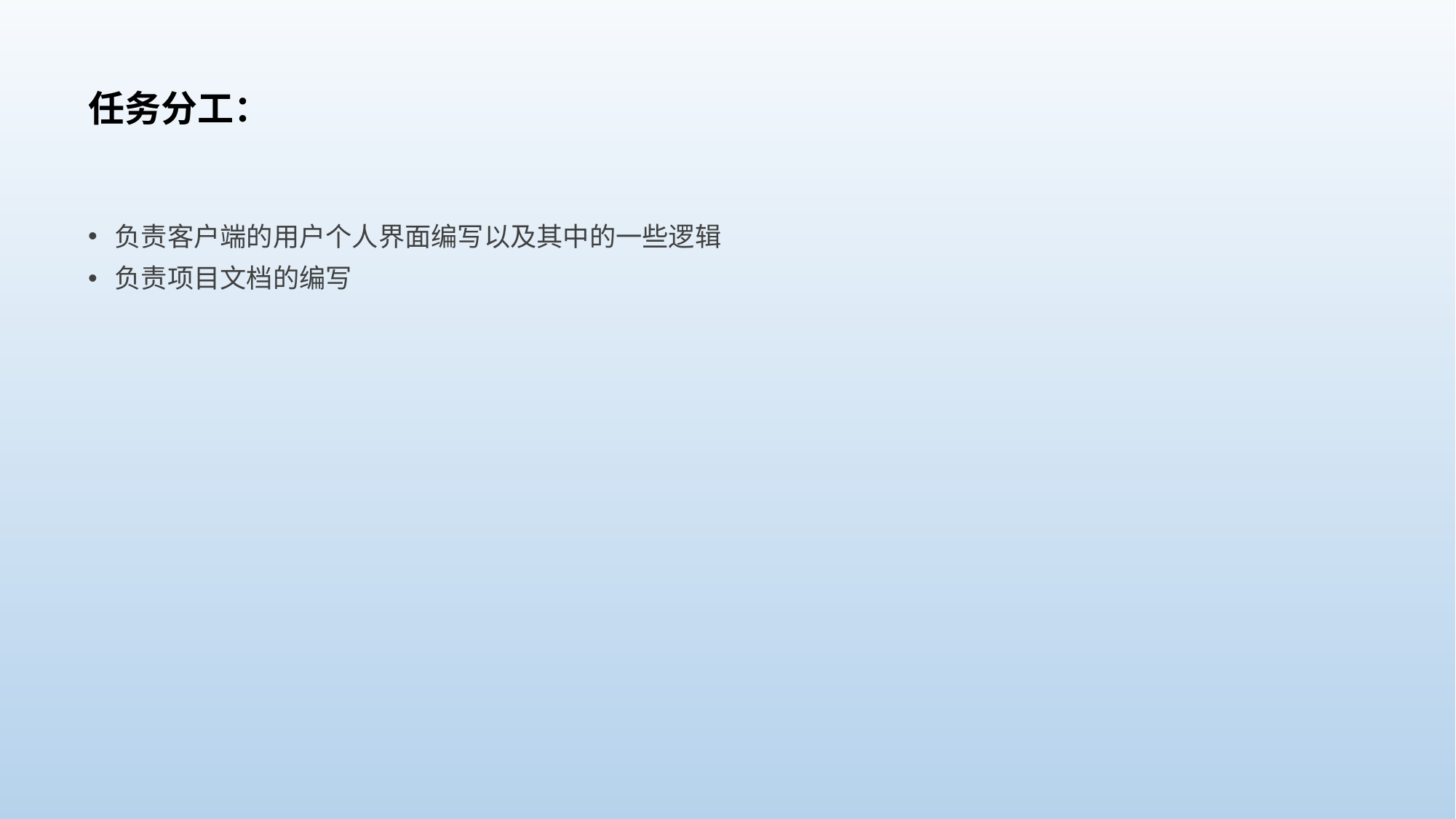

# 任务分工：
负责客户端的用户个人界面编写以及其中的一些逻辑
负责项目文档的编写